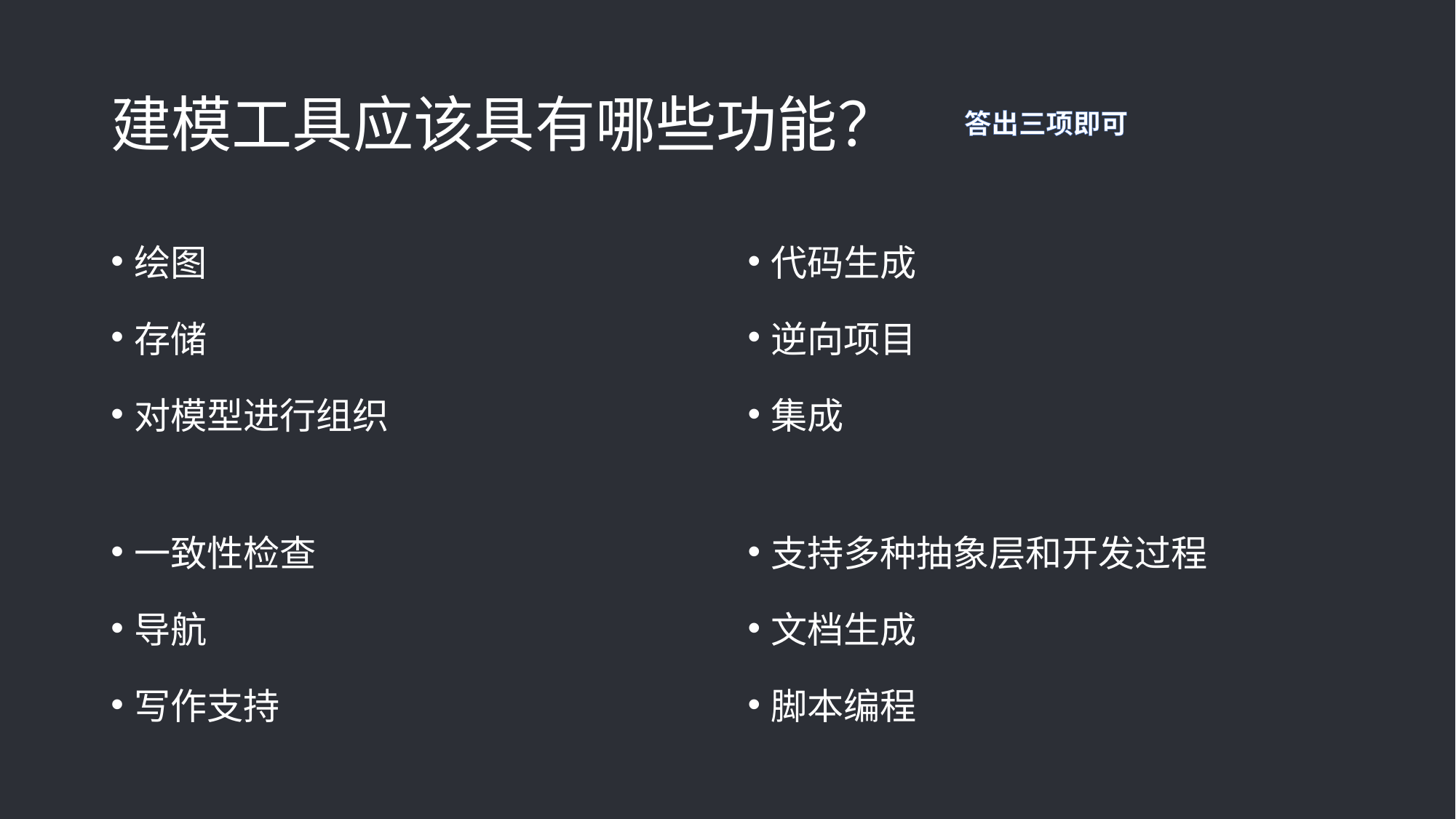

# 建模工具应该具有哪些功能？
答出三项即可
绘图
存储
对模型进行组织

一致性检查
导航
写作支持
代码生成
逆向项目
集成

支持多种抽象层和开发过程
文档生成
脚本编程